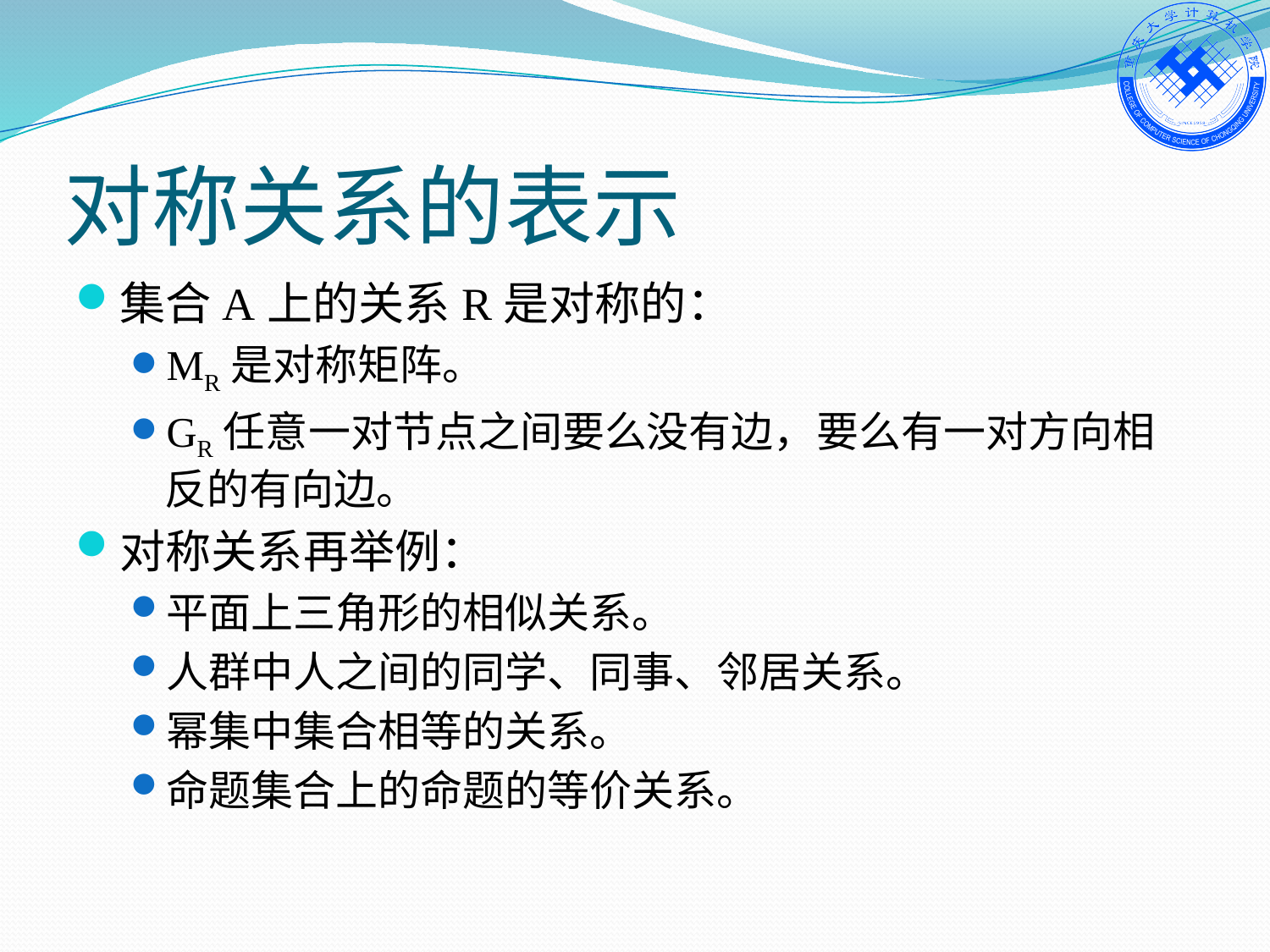

# 对称关系的表示
集合A上的关系R是对称的：
MR是对称矩阵。
GR任意一对节点之间要么没有边，要么有一对方向相反的有向边。
对称关系再举例：
平面上三角形的相似关系。
人群中人之间的同学、同事、邻居关系。
幂集中集合相等的关系。
命题集合上的命题的等价关系。